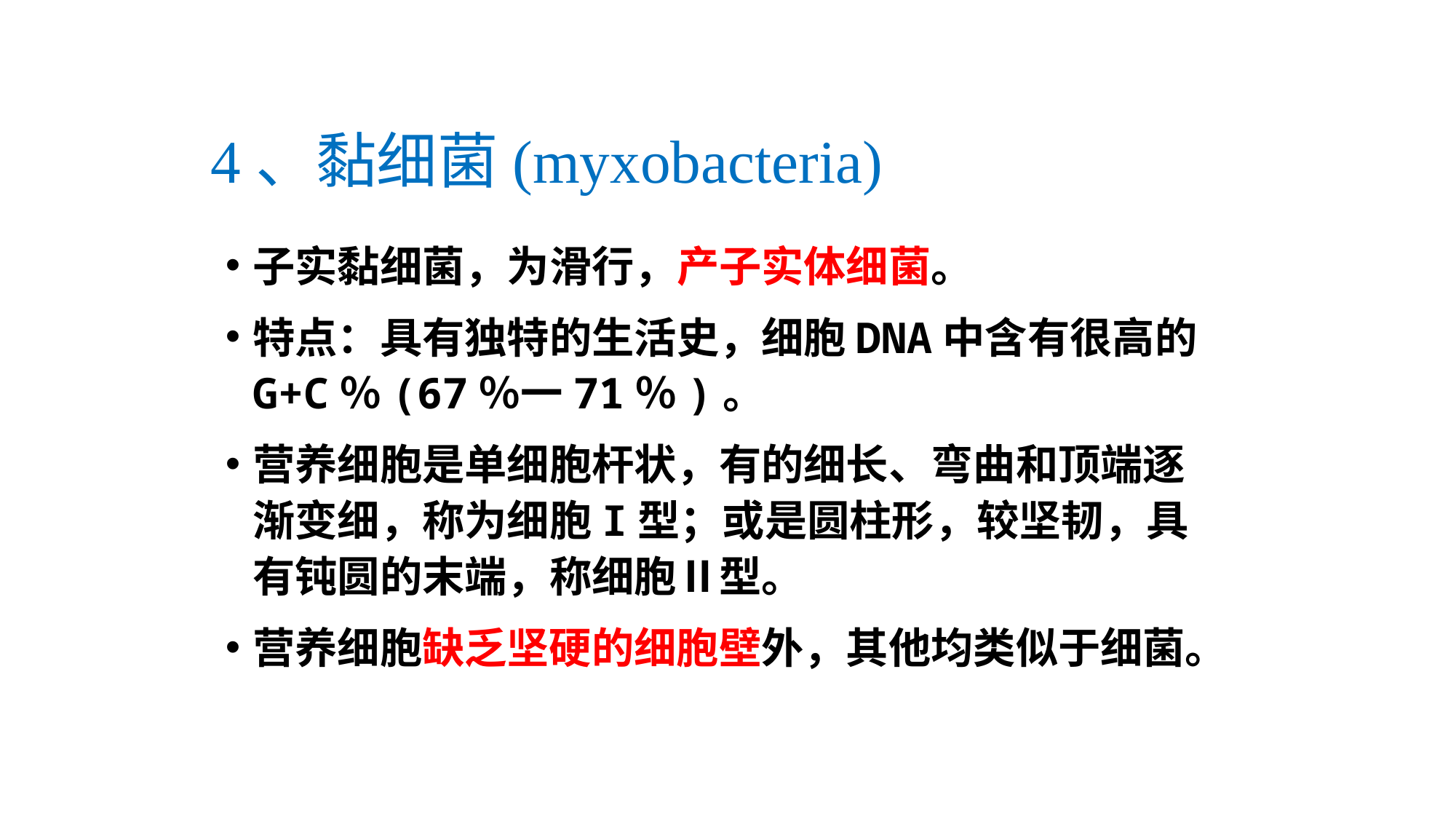

4、黏细菌(myxobacteria)
子实黏细菌，为滑行，产子实体细菌。
特点：具有独特的生活史，细胞DNA中含有很高的G+C％(67％一71％)。
营养细胞是单细胞杆状，有的细长、弯曲和顶端逐渐变细，称为细胞I型；或是圆柱形，较坚韧，具有钝圆的末端，称细胞Ⅱ型。
营养细胞缺乏坚硬的细胞壁外，其他均类似于细菌。